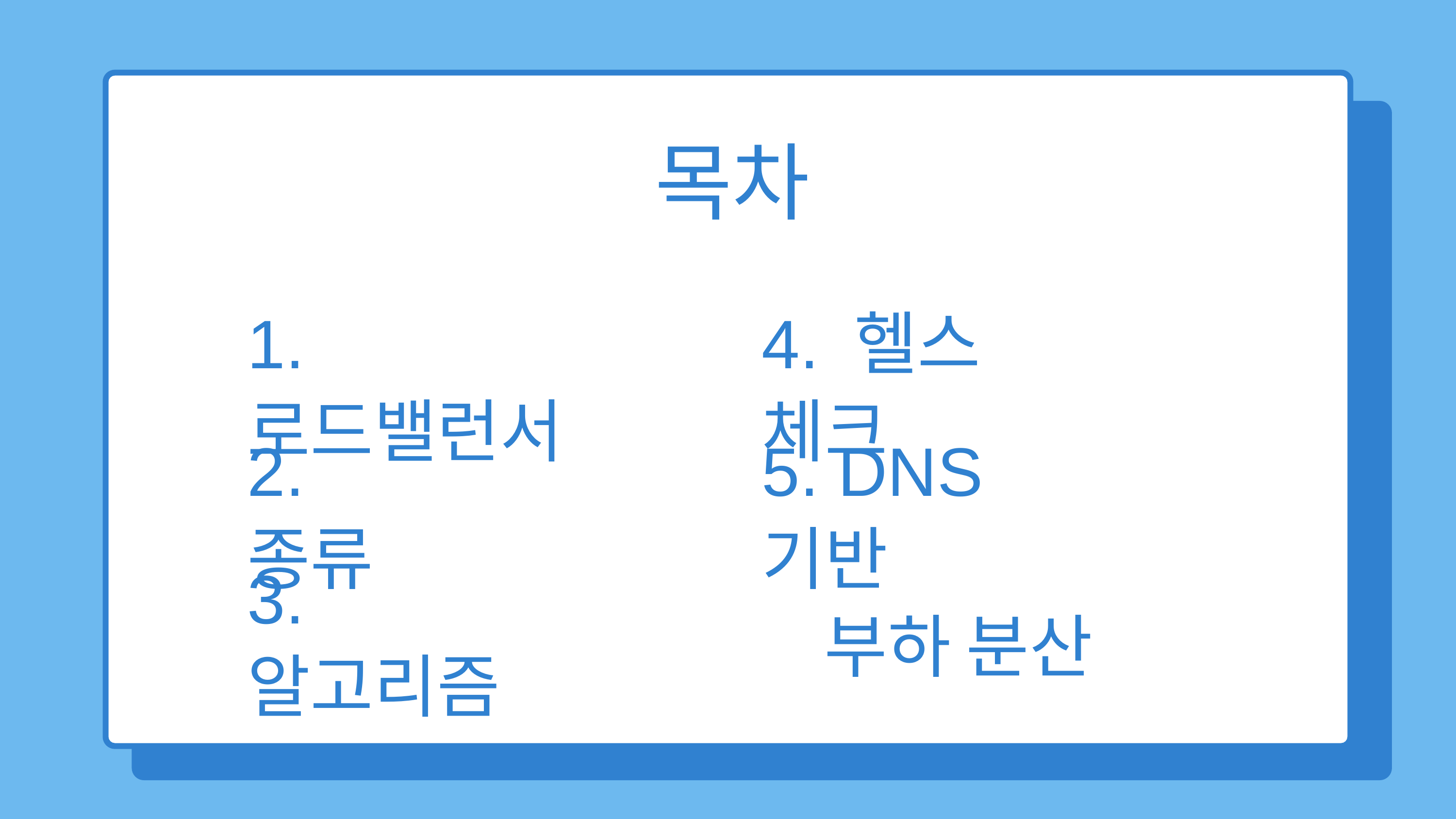

목차
1. 로드밸런서
4. 헬스 체크
2. 종류
5. DNS 기반
   부하 분산
3. 알고리즘